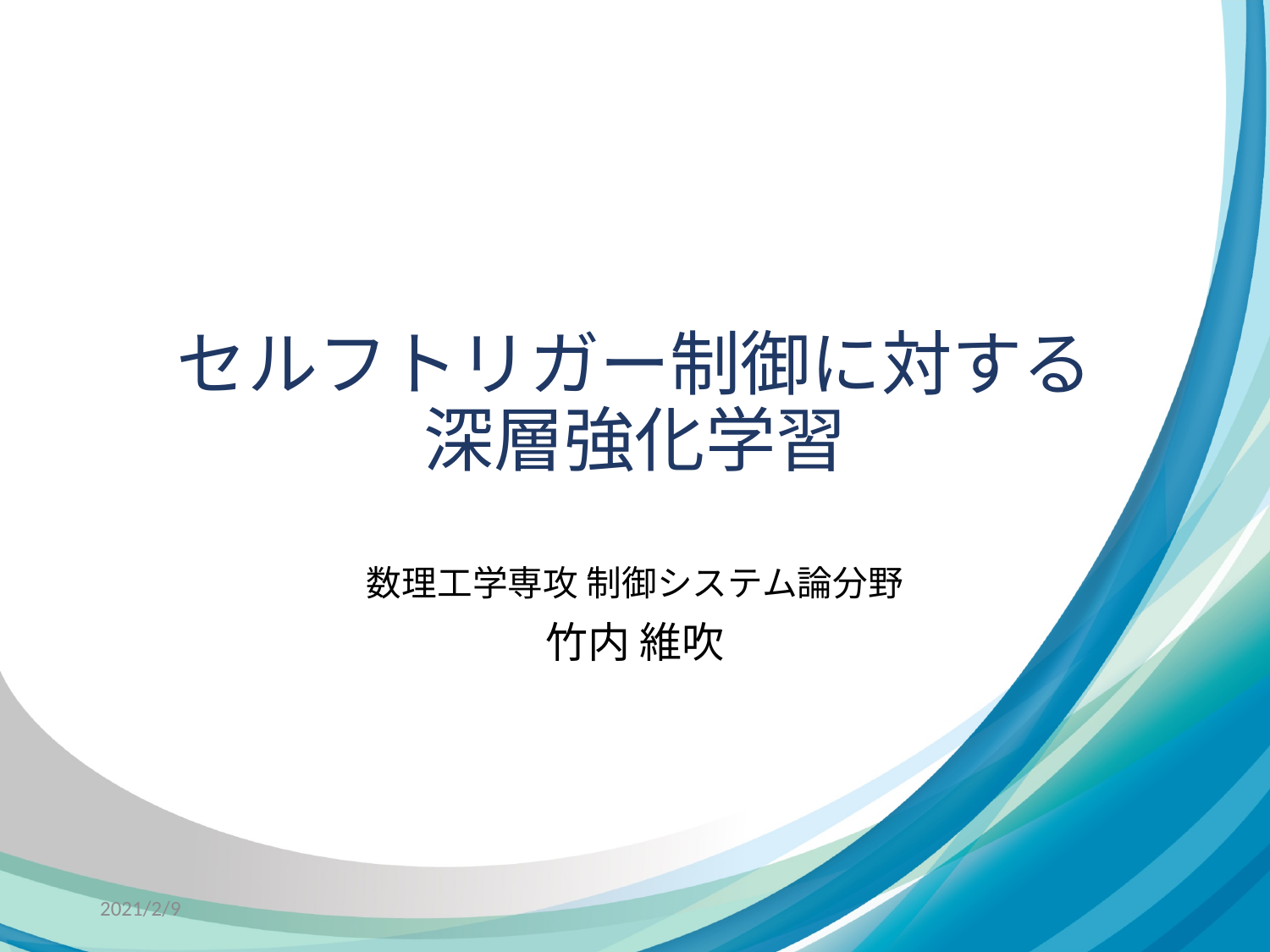

# セルフトリガー制御に対する 深層強化学習
数理工学専攻 制御システム論分野
竹内 維吹
2021/2/9